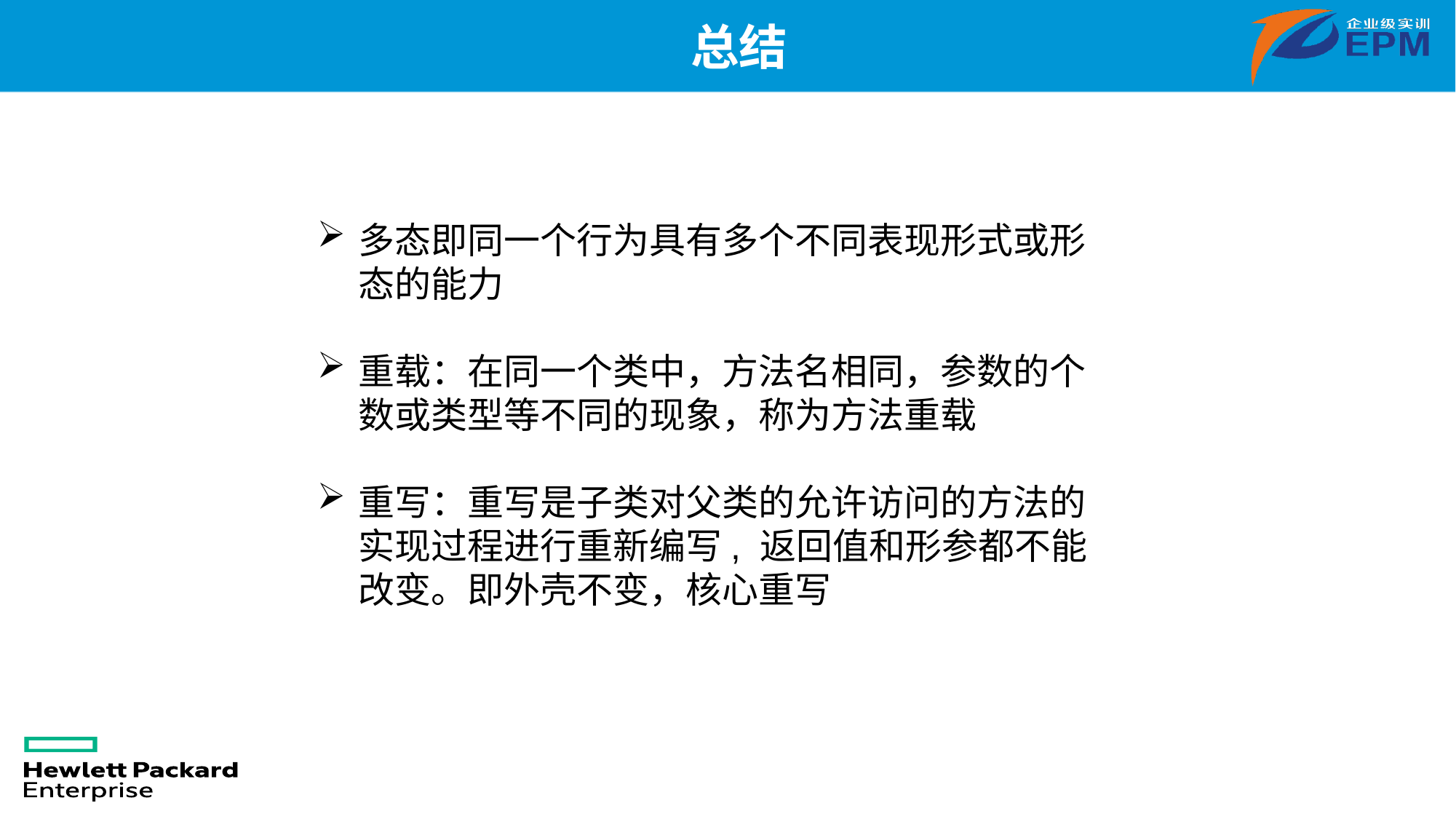

# 总结
多态即同一个行为具有多个不同表现形式或形态的能力

重载：在同一个类中，方法名相同，参数的个数或类型等不同的现象，称为方法重载

重写：重写是子类对父类的允许访问的方法的实现过程进行重新编写, 返回值和形参都不能改变。即外壳不变，核心重写